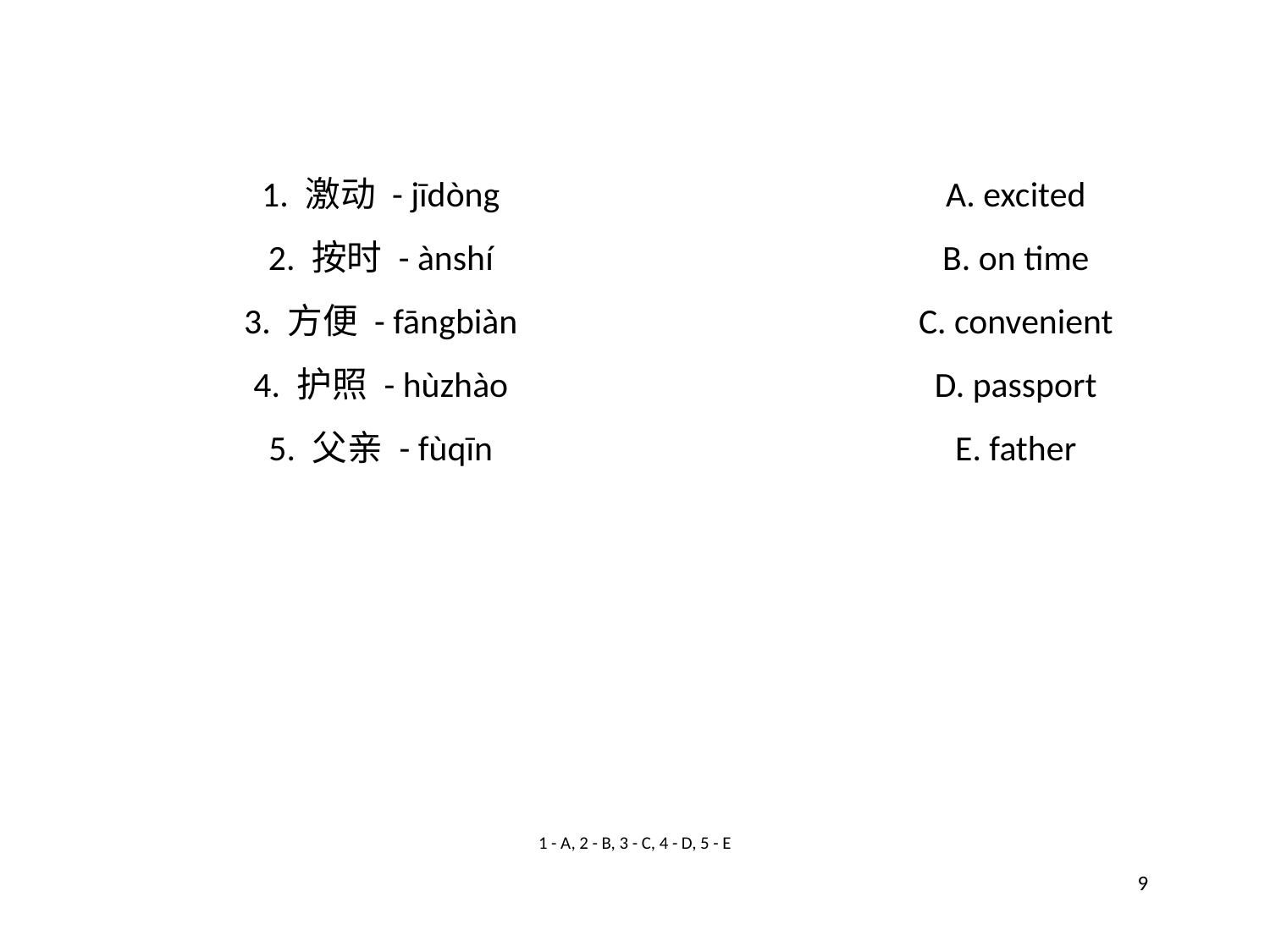

1. 激动 - jīdòng

A. excited

2. 按时 - ànshí

B. on time

3. 方便 - fāngbiàn

C. convenient

4. 护照 - hùzhào

D. passport

5. 父亲 - fùqīn

E. father
1 - A, 2 - B, 3 - C, 4 - D, 5 - E

9